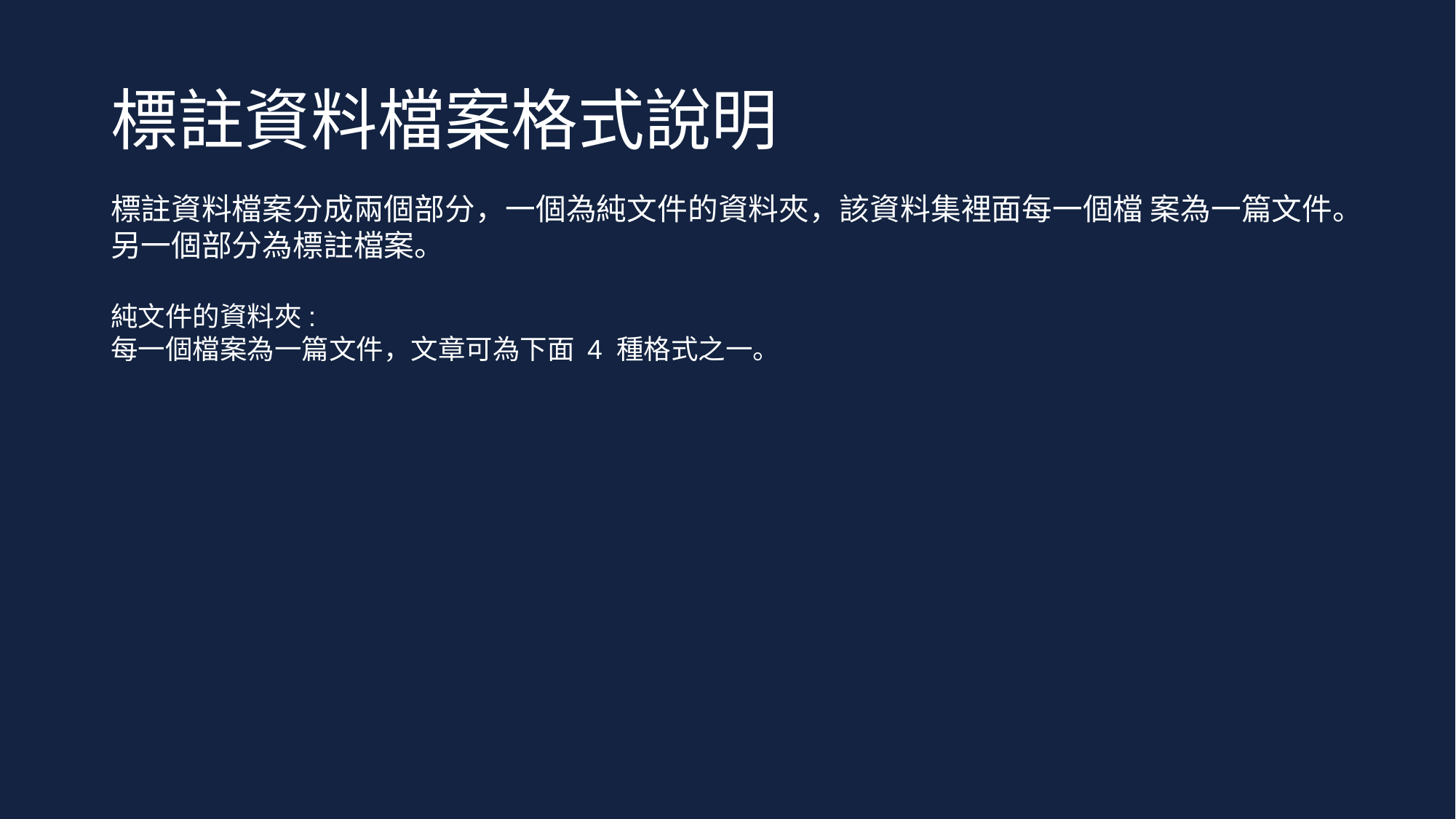

# 標註資料檔案格式說明
標註資料檔案分成兩個部分，一個為純文件的資料夾，該資料集裡面每一個檔 案為一篇文件。另一個部分為標註檔案。

純文件的資料夾:
每一個檔案為一篇文件，文章可為下面 4 種格式之一。